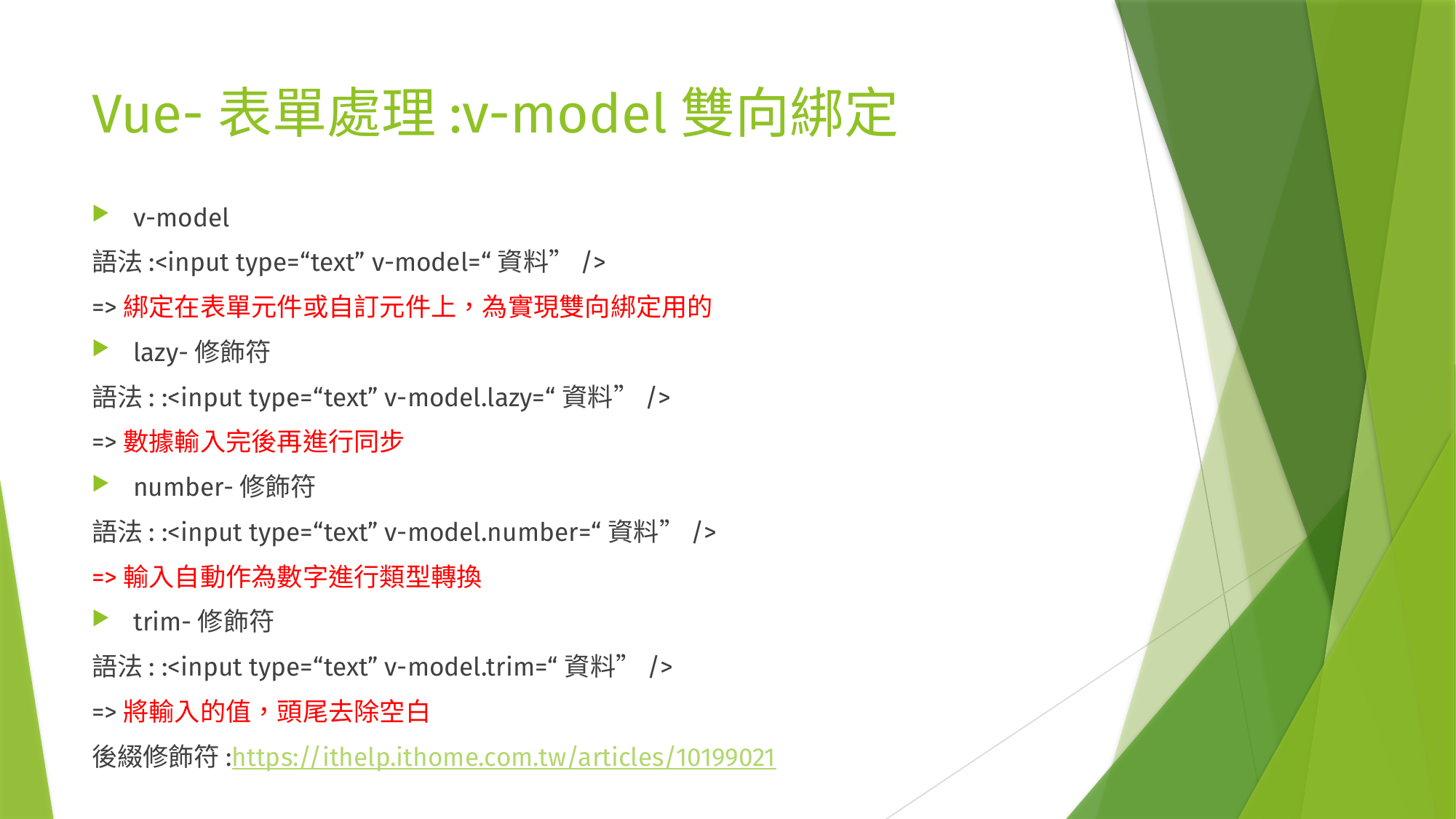

# Vue-表單處理:v-model雙向綁定
v-model
語法:<input type=“text” v-model=“資料”/>
=>綁定在表單元件或自訂元件上，為實現雙向綁定用的
lazy-修飾符
語法: :<input type=“text” v-model.lazy=“資料”/>
=>數據輸入完後再進行同步
number-修飾符
語法: :<input type=“text” v-model.number=“資料”/>
=>輸入自動作為數字進行類型轉換
trim-修飾符
語法: :<input type=“text” v-model.trim=“資料”/>
=>將輸入的值，頭尾去除空白
後綴修飾符:https://ithelp.ithome.com.tw/articles/10199021